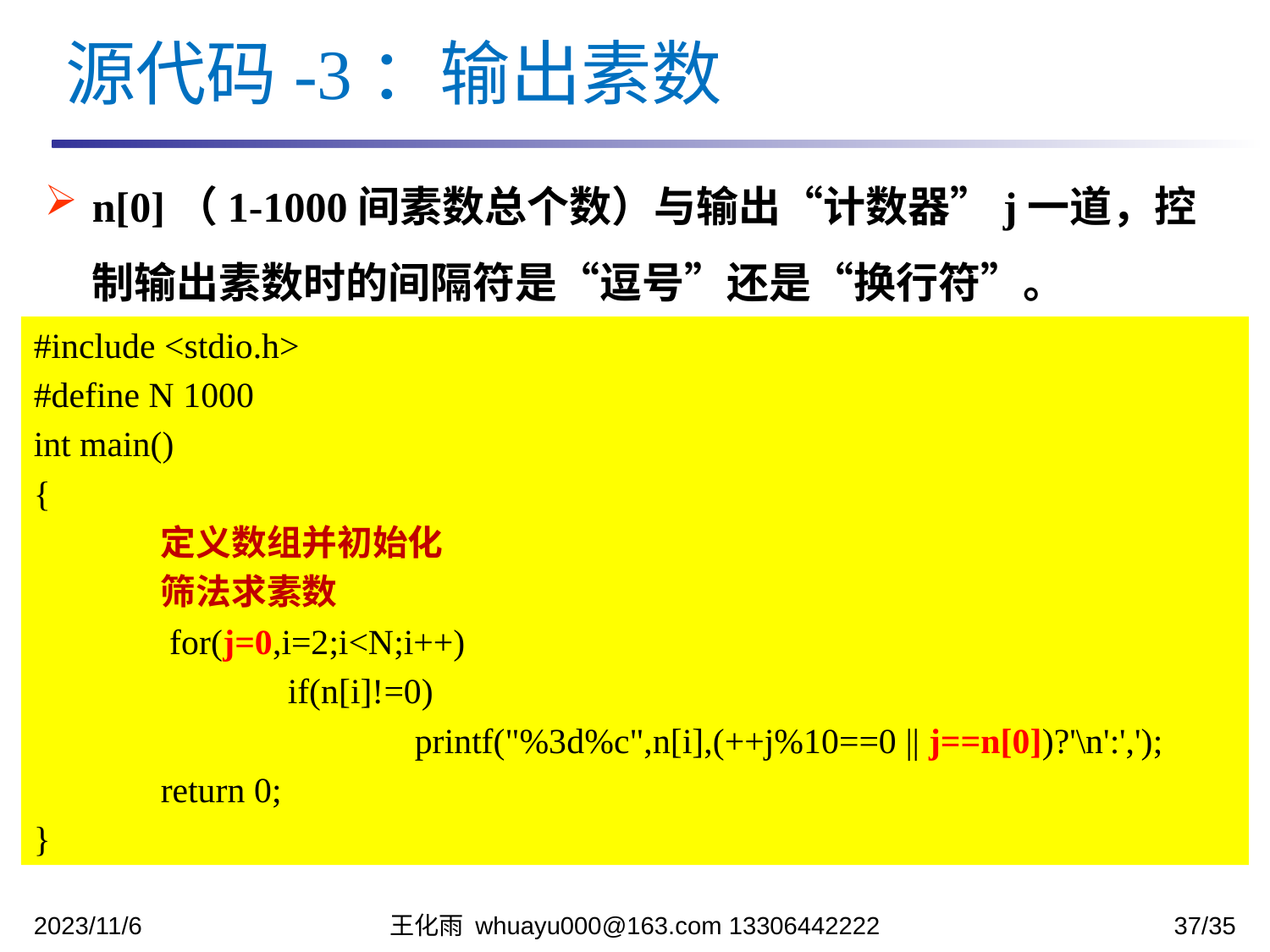

源代码-3：输出素数
n[0]（1-1000间素数总个数）与输出“计数器”j一道，控制输出素数时的间隔符是“逗号”还是“换行符”。
#include <stdio.h>
#define N 1000
int main()
{
	定义数组并初始化
	筛法求素数
 	 for(j=0,i=2;i<N;i++)
		if(n[i]!=0)
			printf("%3d%c",n[i],(++j%10==0 || j==n[0])?'\n':',');
	return 0;
}
2023/11/6
王化雨 whuayu000@163.com 13306442222
37/35